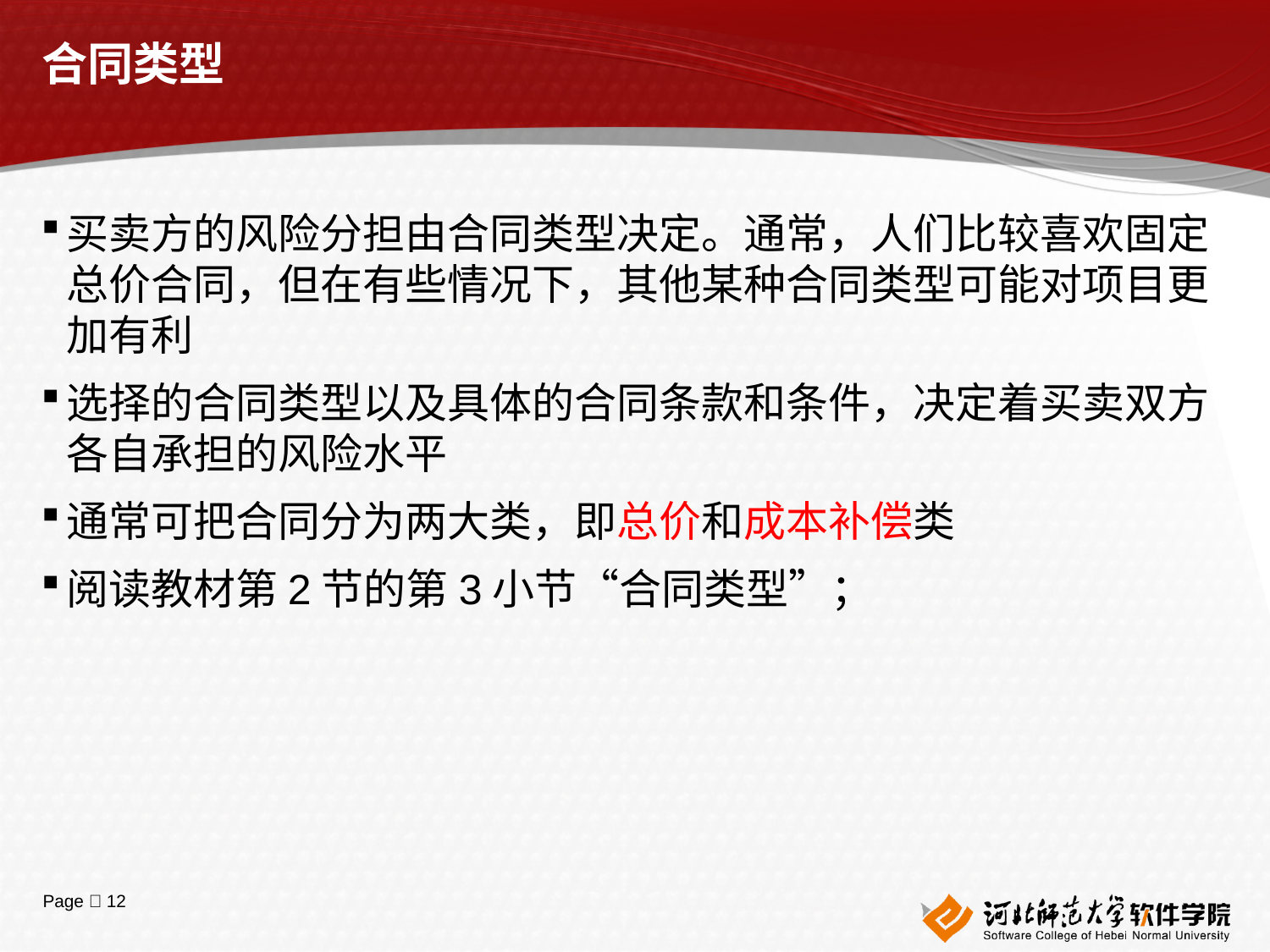

# 合同类型
买卖方的风险分担由合同类型决定。通常，人们比较喜欢固定总价合同，但在有些情况下，其他某种合同类型可能对项目更加有利
选择的合同类型以及具体的合同条款和条件，决定着买卖双方各自承担的风险水平
通常可把合同分为两大类，即总价和成本补偿类
阅读教材第2节的第3小节“合同类型”；